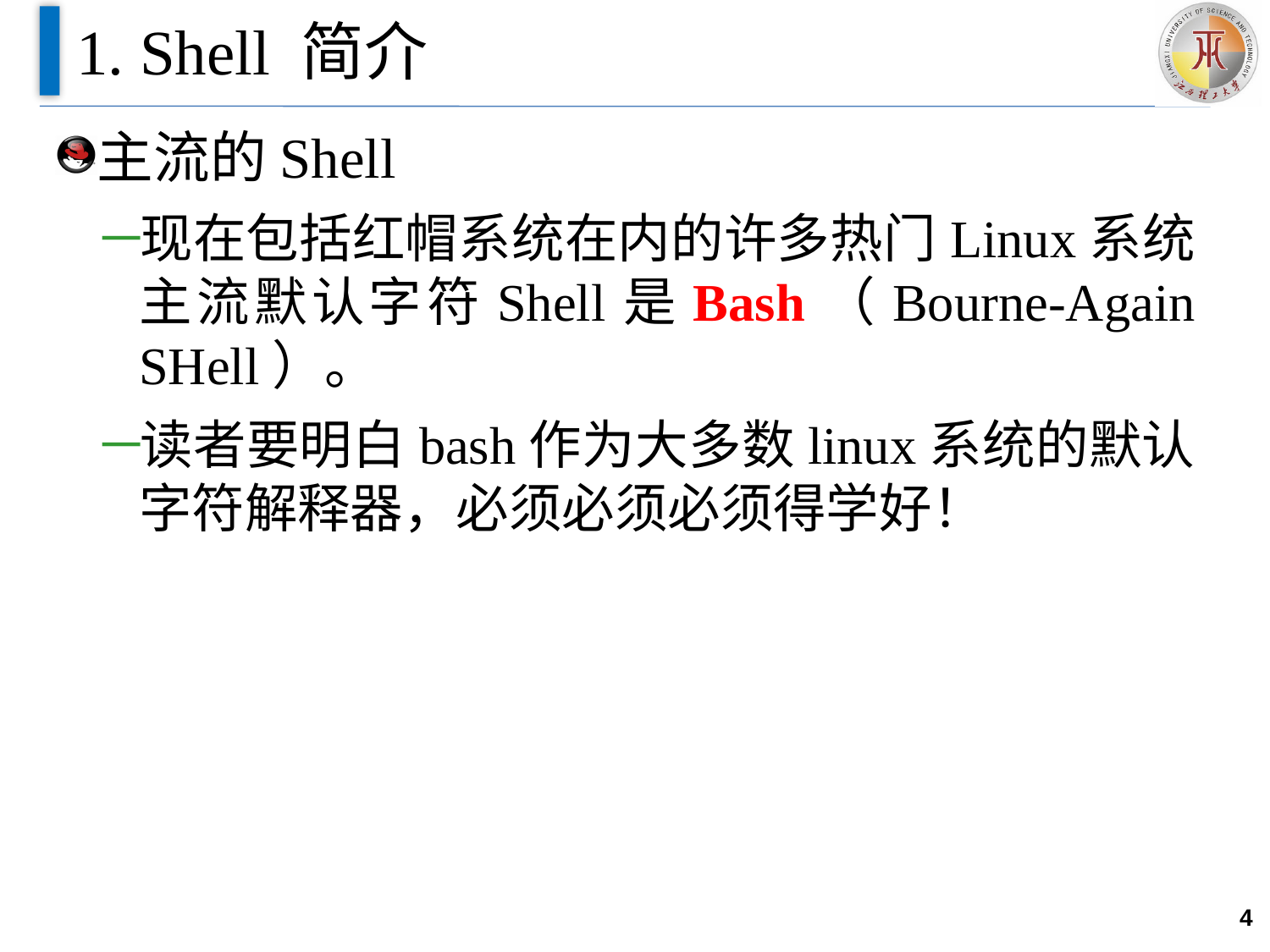

# 1. Shell 简介
主流的Shell
现在包括红帽系统在内的许多热门Linux系统主流默认字符Shell是Bash（Bourne-Again SHell）。
读者要明白bash作为大多数linux系统的默认字符解释器，必须必须必须得学好！
4